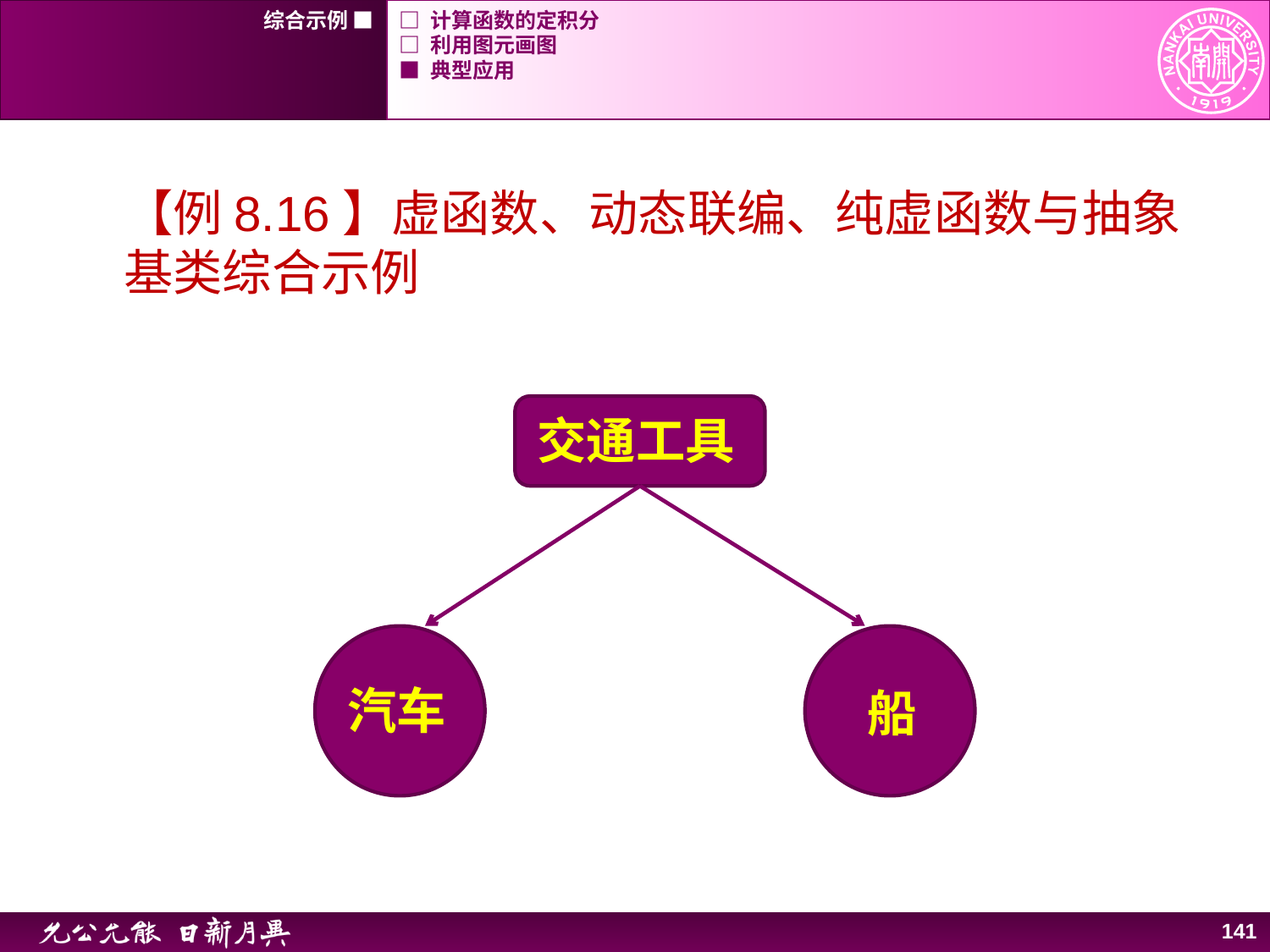

综合示例 ■
□ 计算函数的定积分

□ 利用图元画图

■ 典型应用

【例8.16】虚函数、动态联编、纯虚函数与抽象基类综合示例

交通工具

汽车
船
141